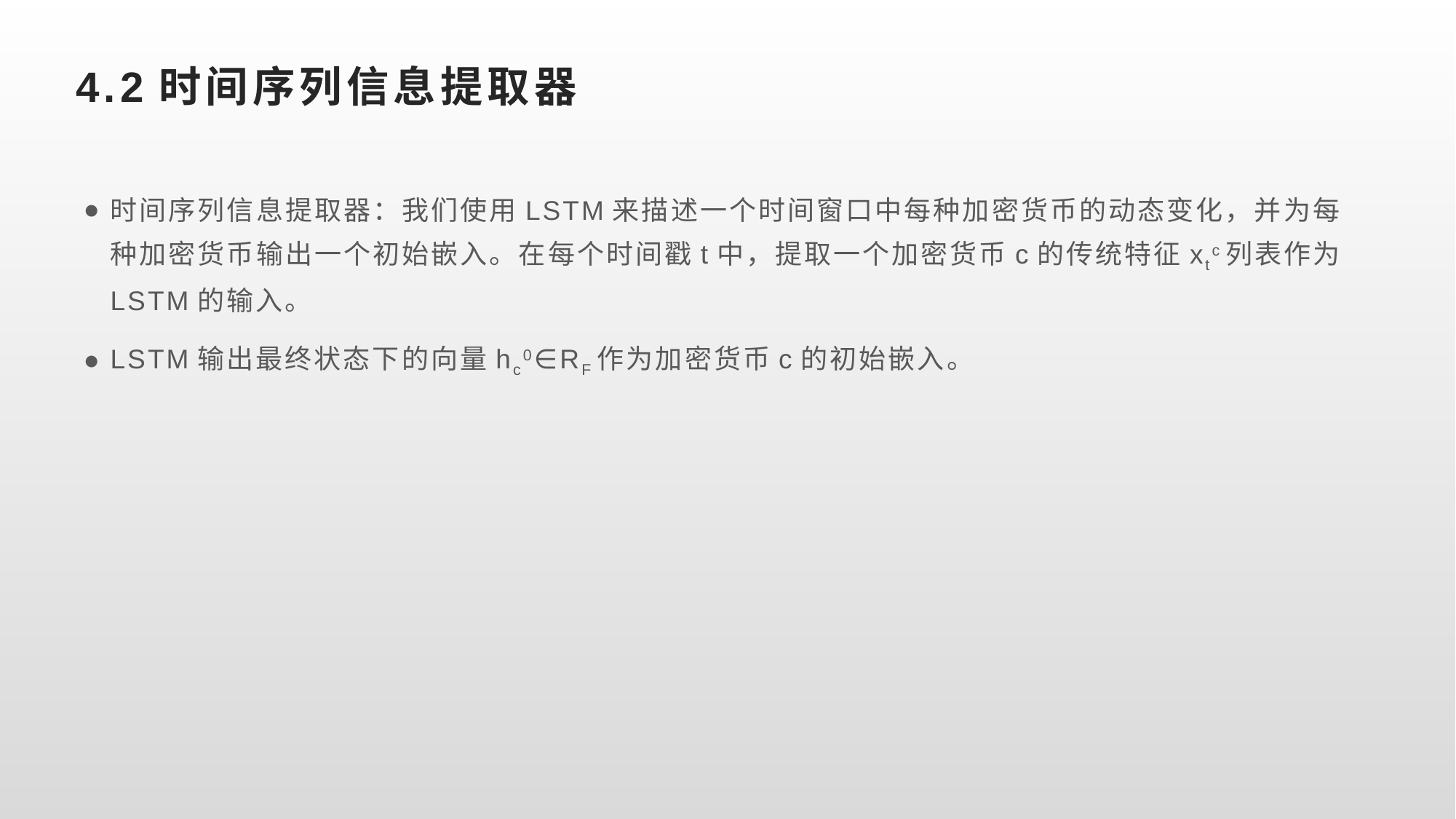

# 4.2时间序列信息提取器
时间序列信息提取器：我们使用LSTM来描述一个时间窗口中每种加密货币的动态变化，并为每种加密货币输出一个初始嵌入。在每个时间戳t中，提取一个加密货币c的传统特征xtc列表作为LSTM的输入。
LSTM输出最终状态下的向量hc0∈RF作为加密货币c的初始嵌入。